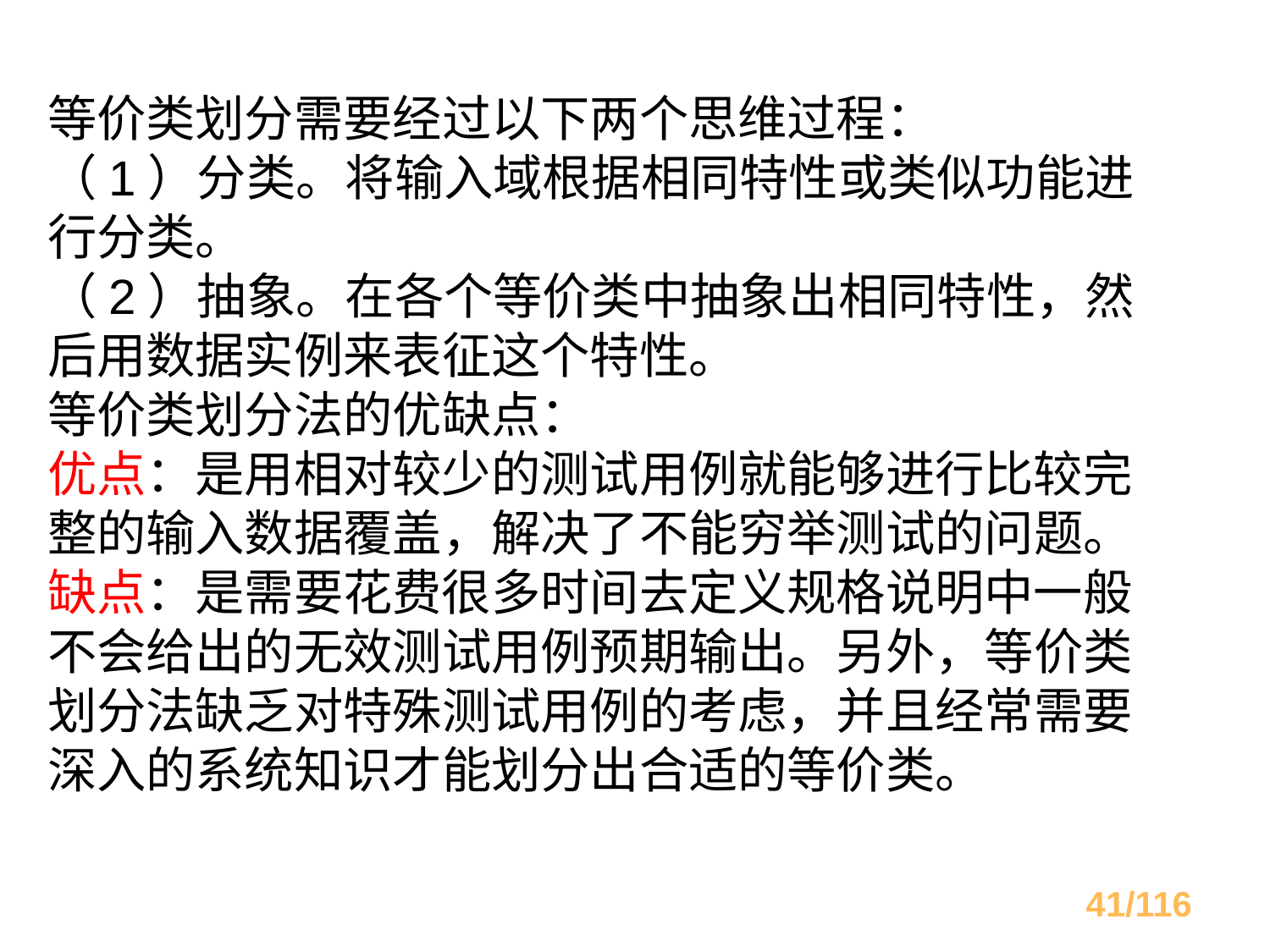

等价类划分需要经过以下两个思维过程：
（1）分类。将输入域根据相同特性或类似功能进行分类。
（2）抽象。在各个等价类中抽象出相同特性，然后用数据实例来表征这个特性。
等价类划分法的优缺点：
优点：是用相对较少的测试用例就能够进行比较完整的输入数据覆盖，解决了不能穷举测试的问题。缺点：是需要花费很多时间去定义规格说明中一般不会给出的无效测试用例预期输出。另外，等价类划分法缺乏对特殊测试用例的考虑，并且经常需要深入的系统知识才能划分出合适的等价类。

41/116